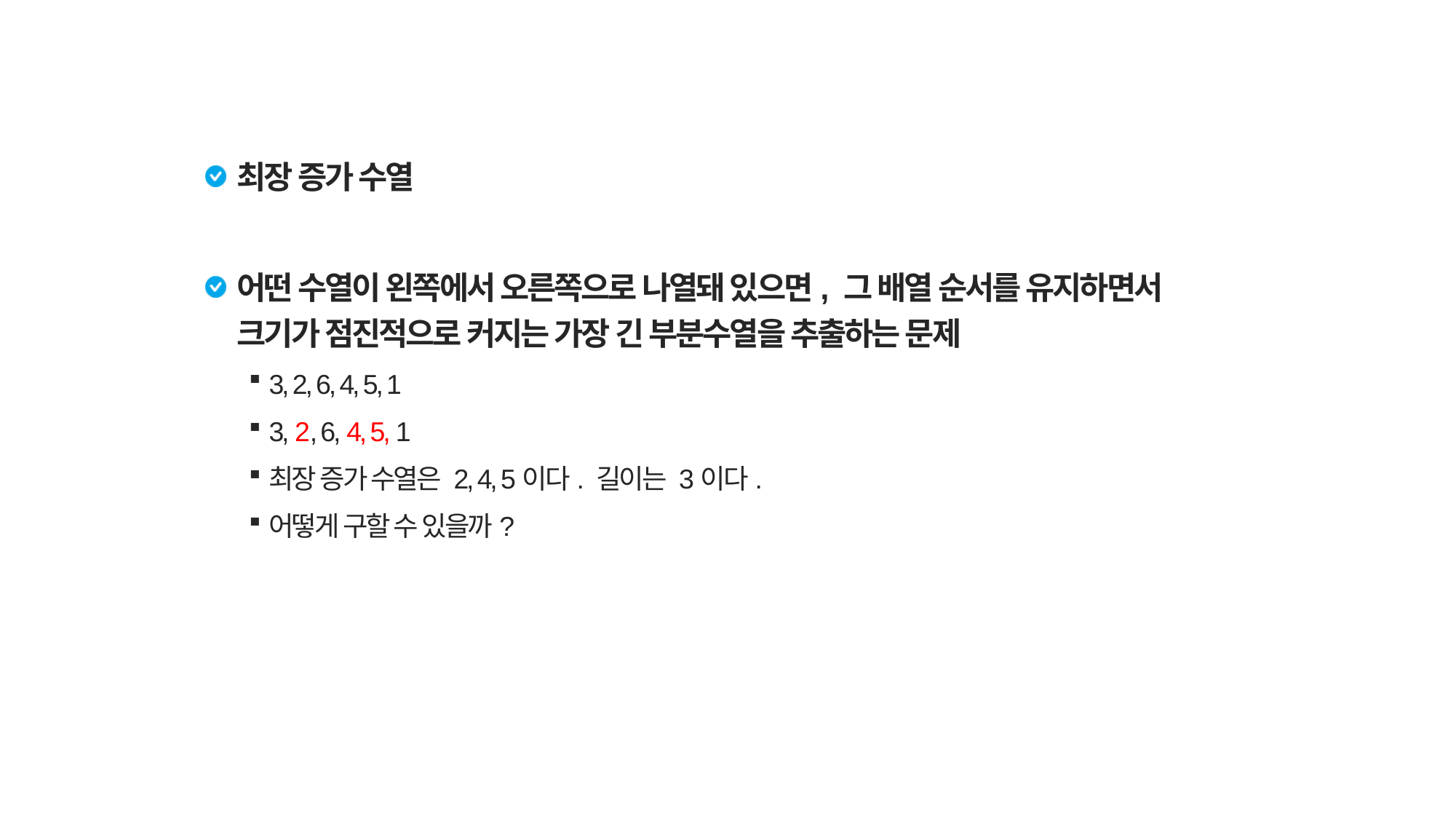

LIS(Longest Increasing Subsequence)
최장 증가 수열

어떤 수열이 왼쪽에서 오른쪽으로 나열돼 있으면, 그 배열 순서를 유지하면서 크기가 점진적으로 커지는 가장 긴 부분수열을 추출하는 문제
3, 2, 6, 4, 5, 1
3, 2, 6, 4, 5, 1
최장 증가 수열은 2, 4, 5이다. 길이는 3이다.
어떻게 구할 수 있을까?